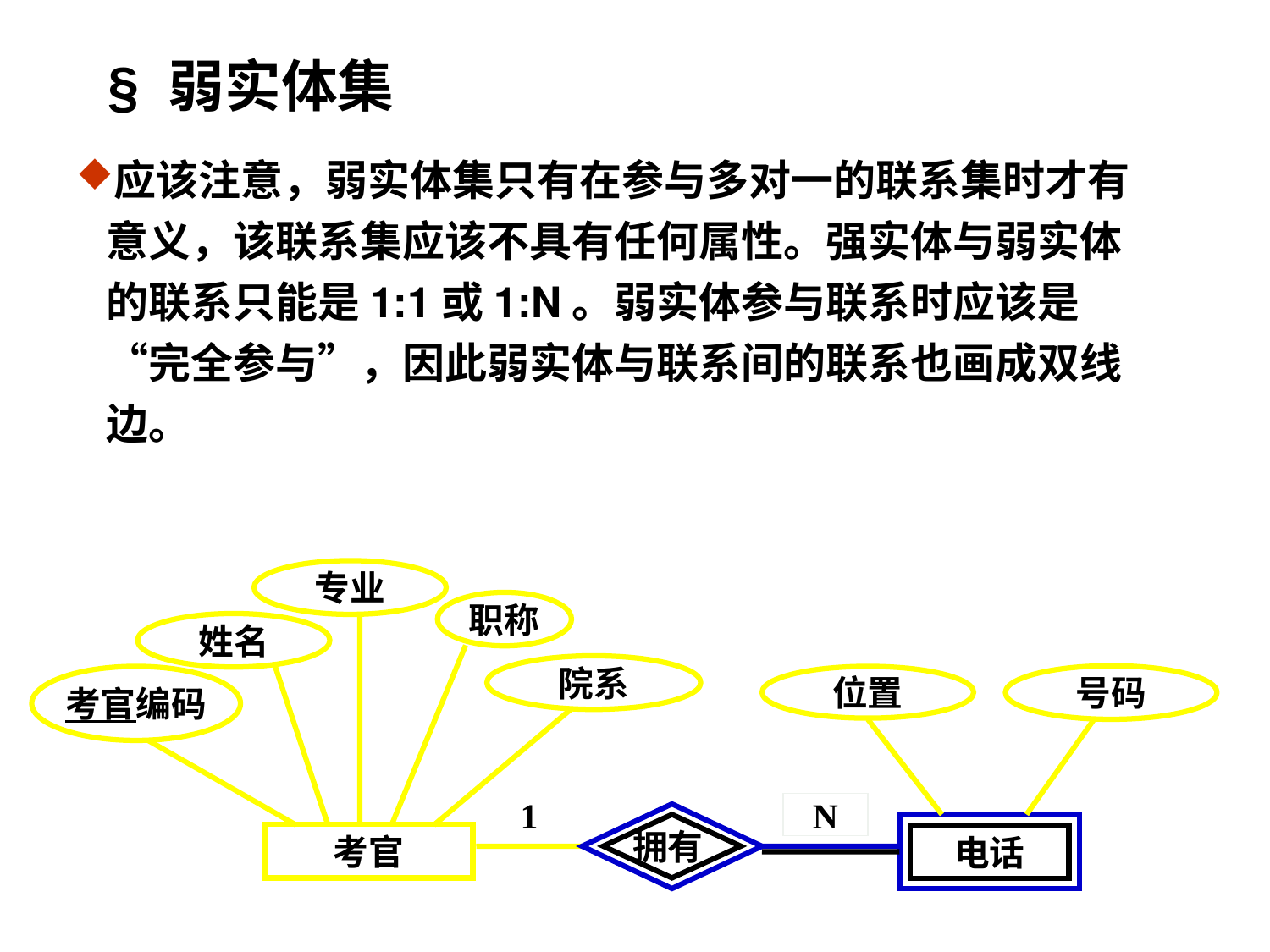

§ 弱实体集
应该注意，弱实体集只有在参与多对一的联系集时才有意义，该联系集应该不具有任何属性。强实体与弱实体的联系只能是1:1或1:N。弱实体参与联系时应该是“完全参与”，因此弱实体与联系间的联系也画成双线边。

专业
职称
姓名

院系
考官编码

考官
号码
位置

1
N

拥有

电话